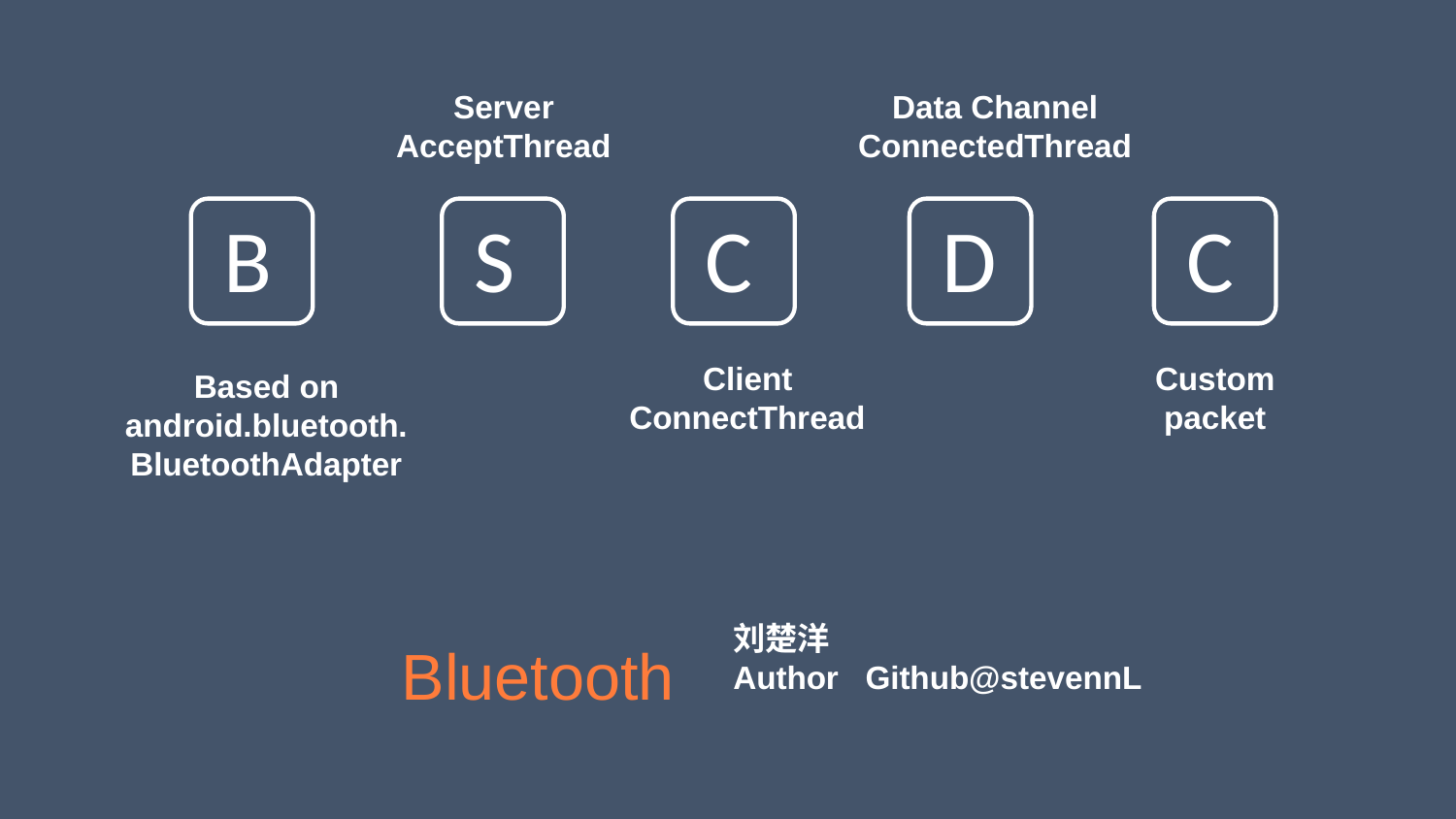

Server AcceptThread
Data Channel ConnectedThread
 B
 S
 C
 D
 C
Based on android.bluetooth.
BluetoothAdapter
Client
ConnectThread
Custom
packet
刘楚洋
Author   Github@stevennL
Bluetooth